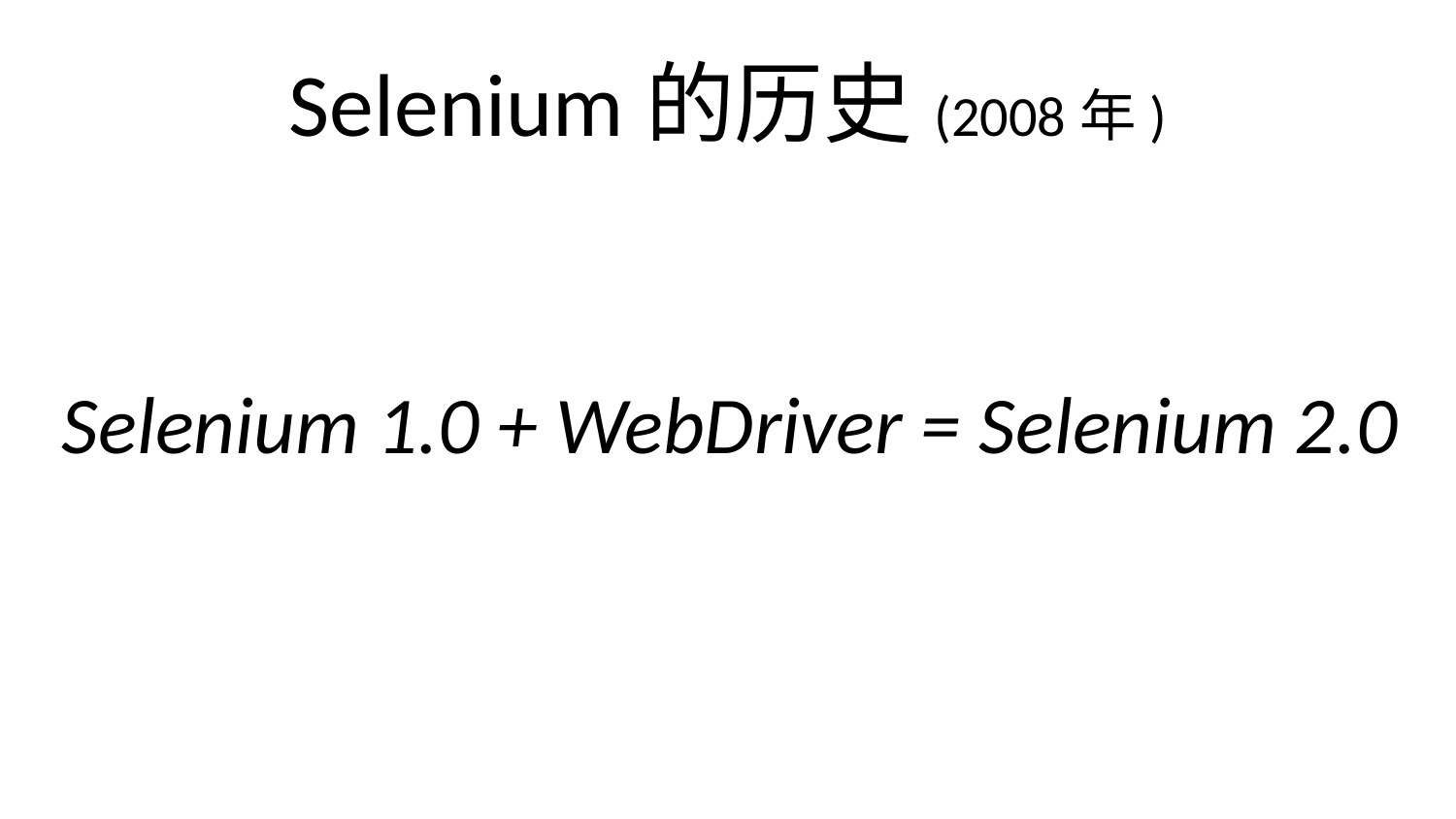

# Selenium的历史(2008年)
Selenium 1.0 + WebDriver = Selenium 2.0